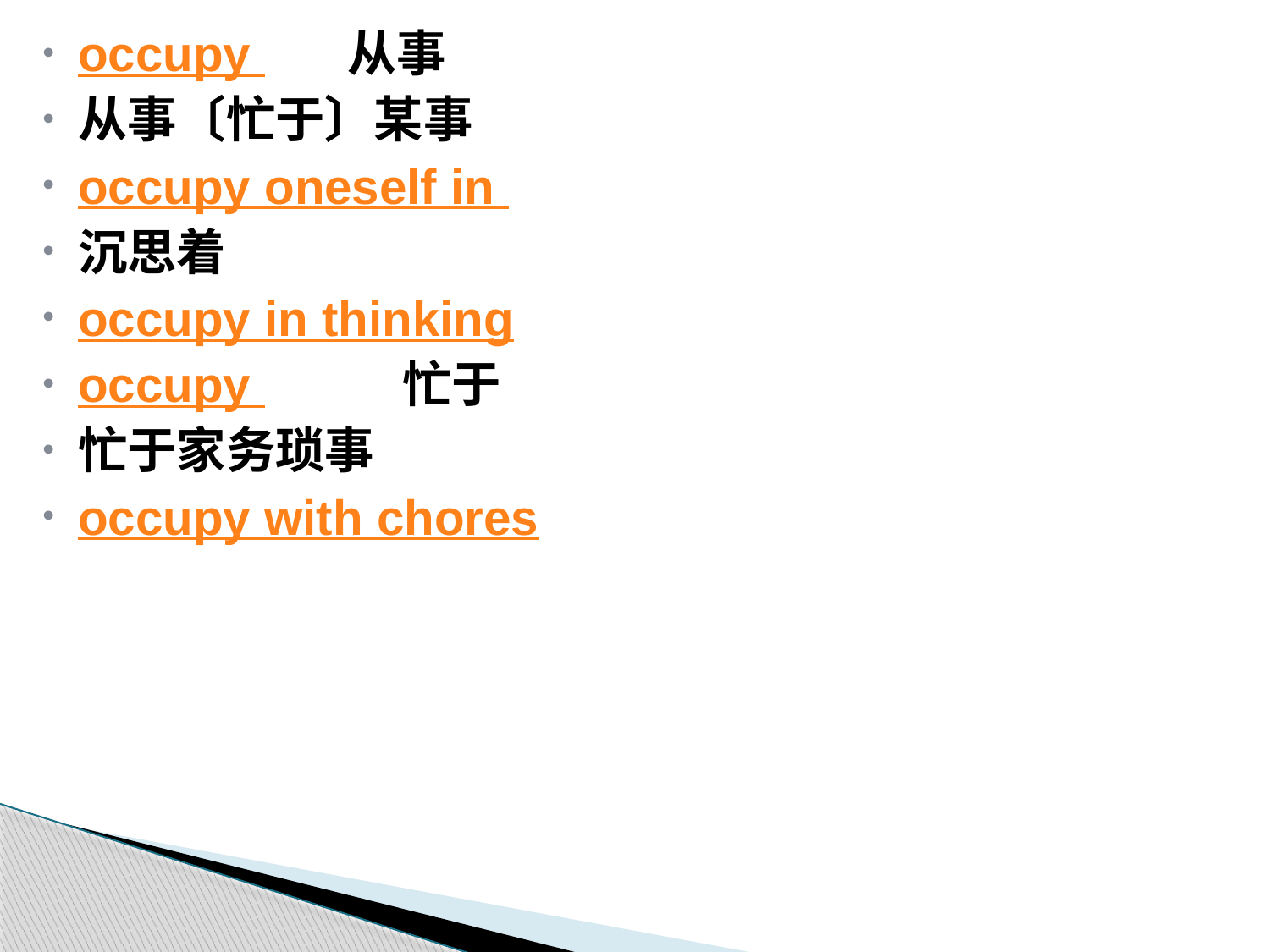

occupy in  从事忙于,从事于
从事〔忙于〕某事
occupy oneself in sth
沉思着
occupy in thinking
occupy with  忙于全力从事
忙于家务琐事
occupy with chores